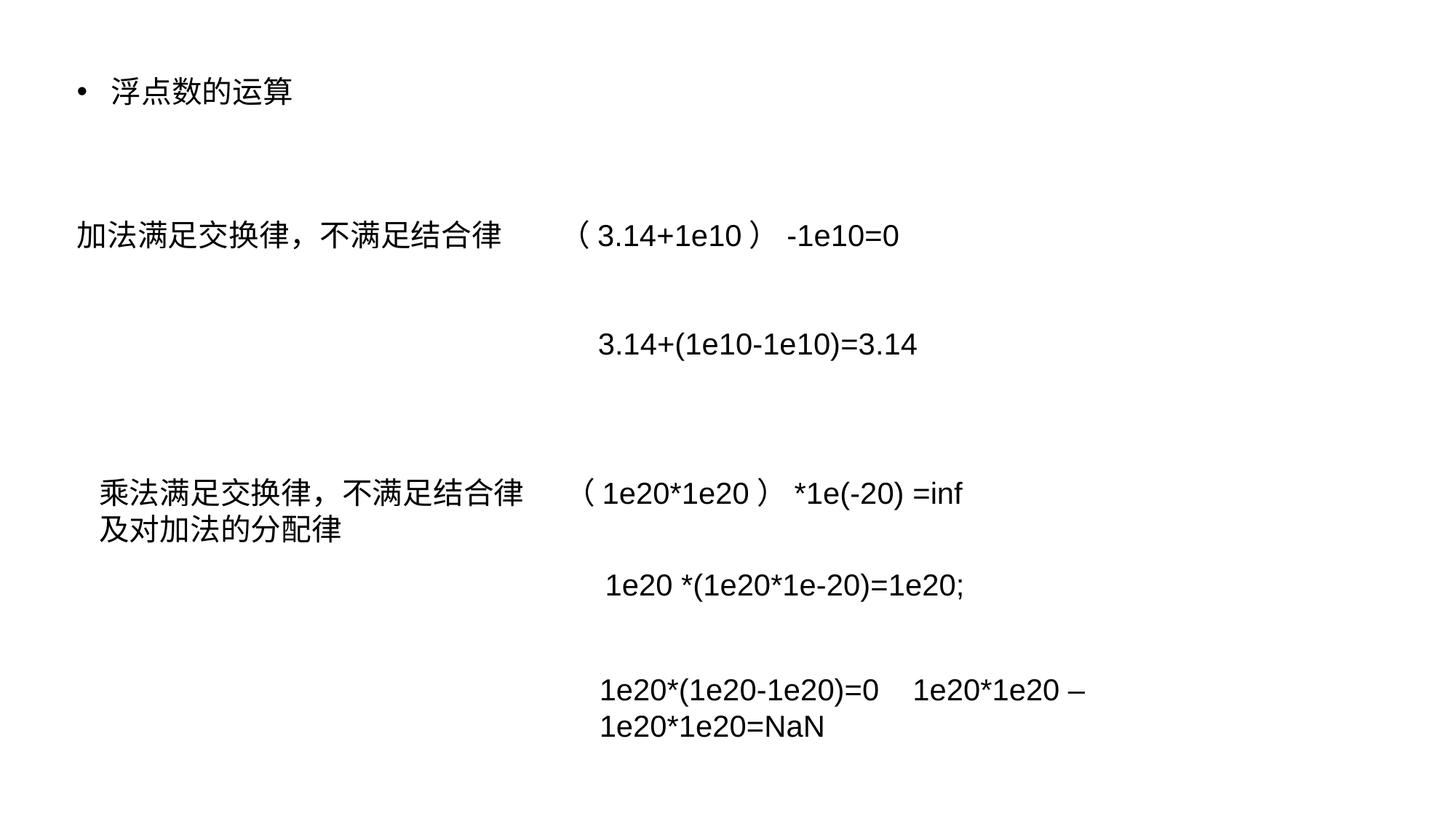

浮点数的运算
加法满足交换律，不满足结合律
（3.14+1e10）-1e10=0
3.14+(1e10-1e10)=3.14
乘法满足交换律，不满足结合律及对加法的分配律
（1e20*1e20）*1e(-20) =inf
1e20 *(1e20*1e-20)=1e20;
1e20*(1e20-1e20)=0    1e20*1e20 – 1e20*1e20=NaN